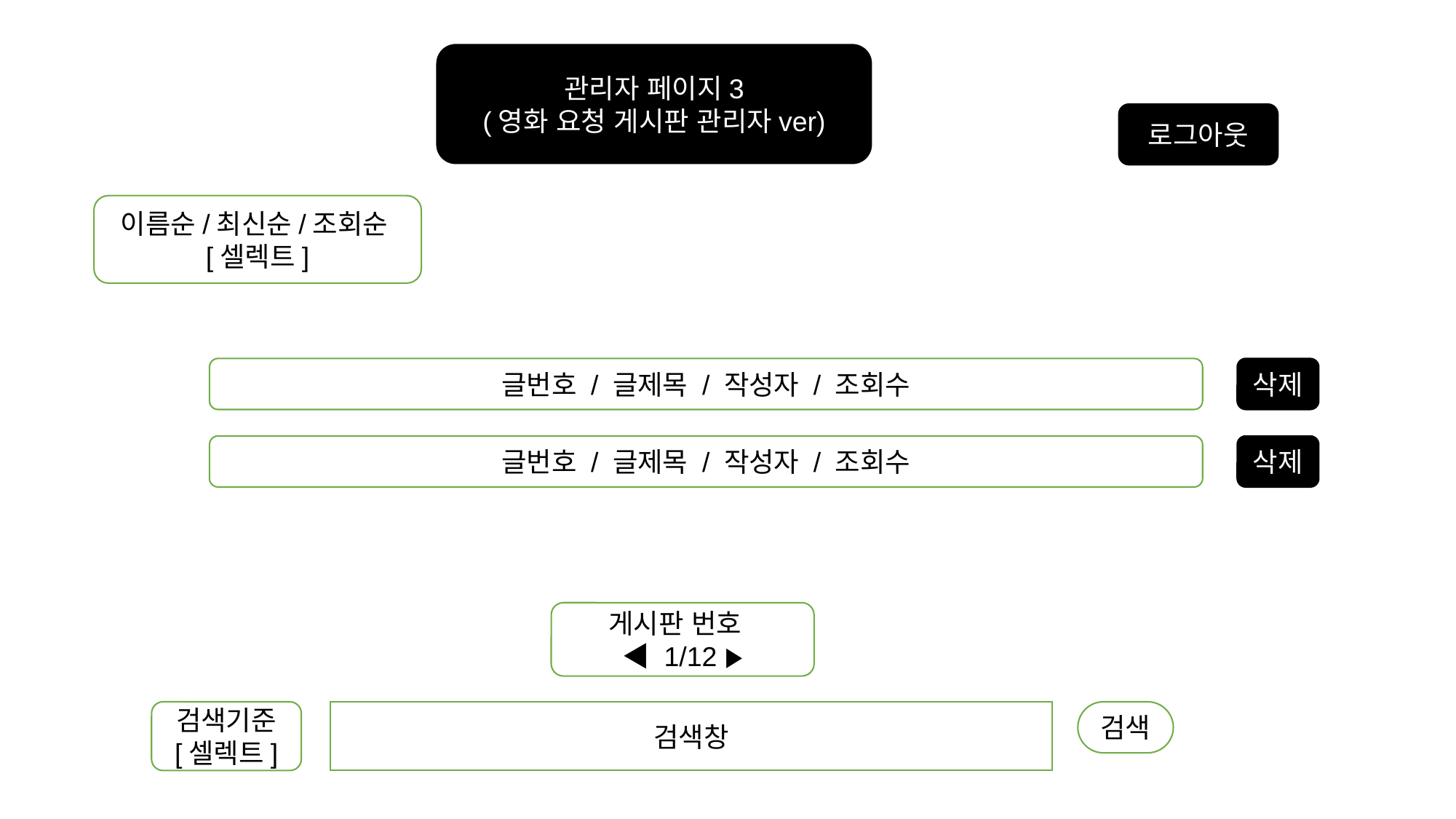

관리자 페이지3
(영화 요청 게시판 관리자ver)
로그아웃
이름순/최신순/조회순[셀렉트]
글번호 / 글제목 / 작성자 / 조회수
삭제
삭제
글번호 / 글제목 / 작성자 / 조회수
게시판 번호
◀ 1/12 ▶
검색기준 [셀렉트]
검색창
검색